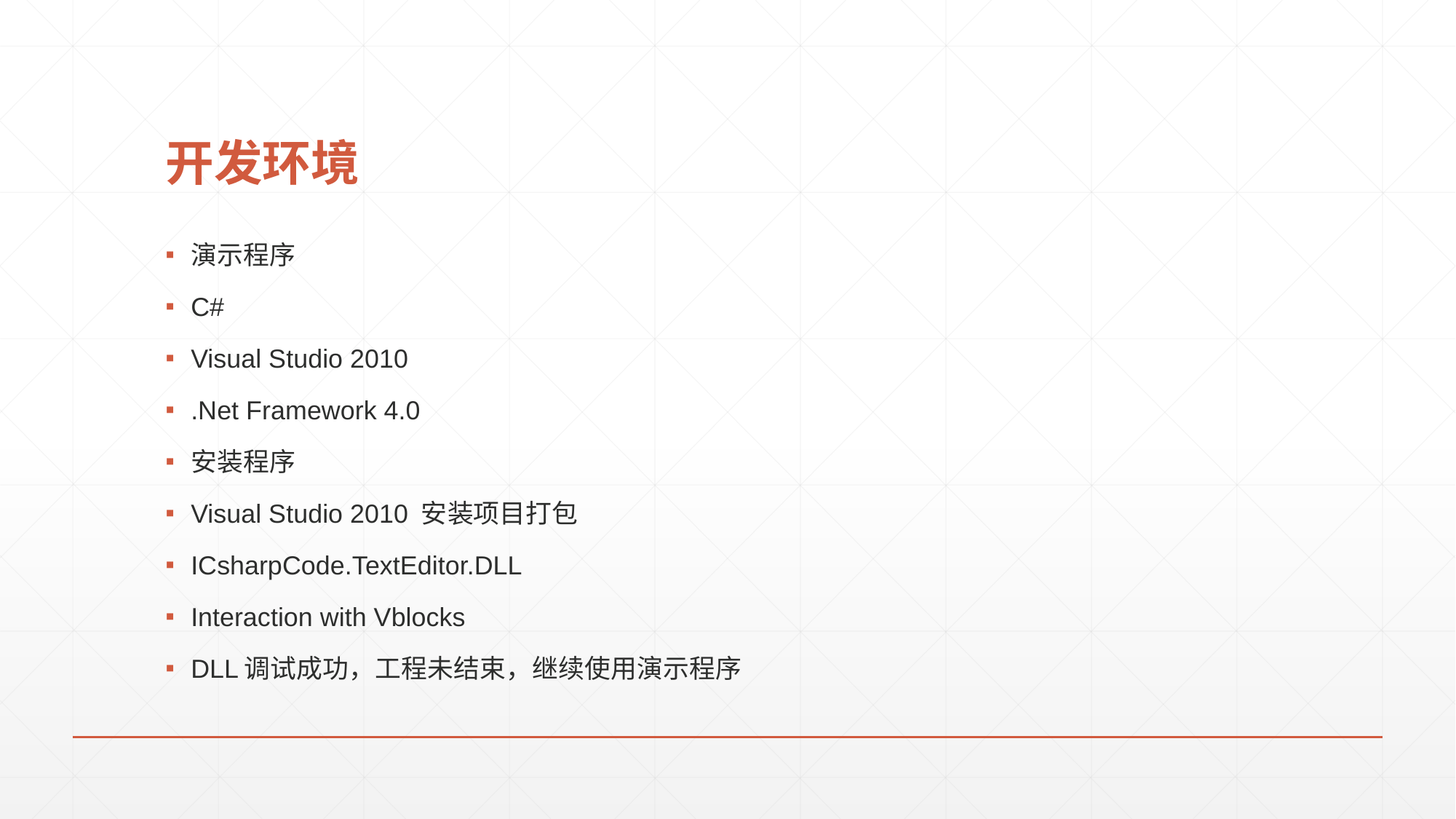

# 开发环境
演示程序
C#
Visual Studio 2010
.Net Framework 4.0
安装程序
Visual Studio 2010 安装项目打包
ICsharpCode.TextEditor.DLL
Interaction with Vblocks
DLL调试成功，工程未结束，继续使用演示程序